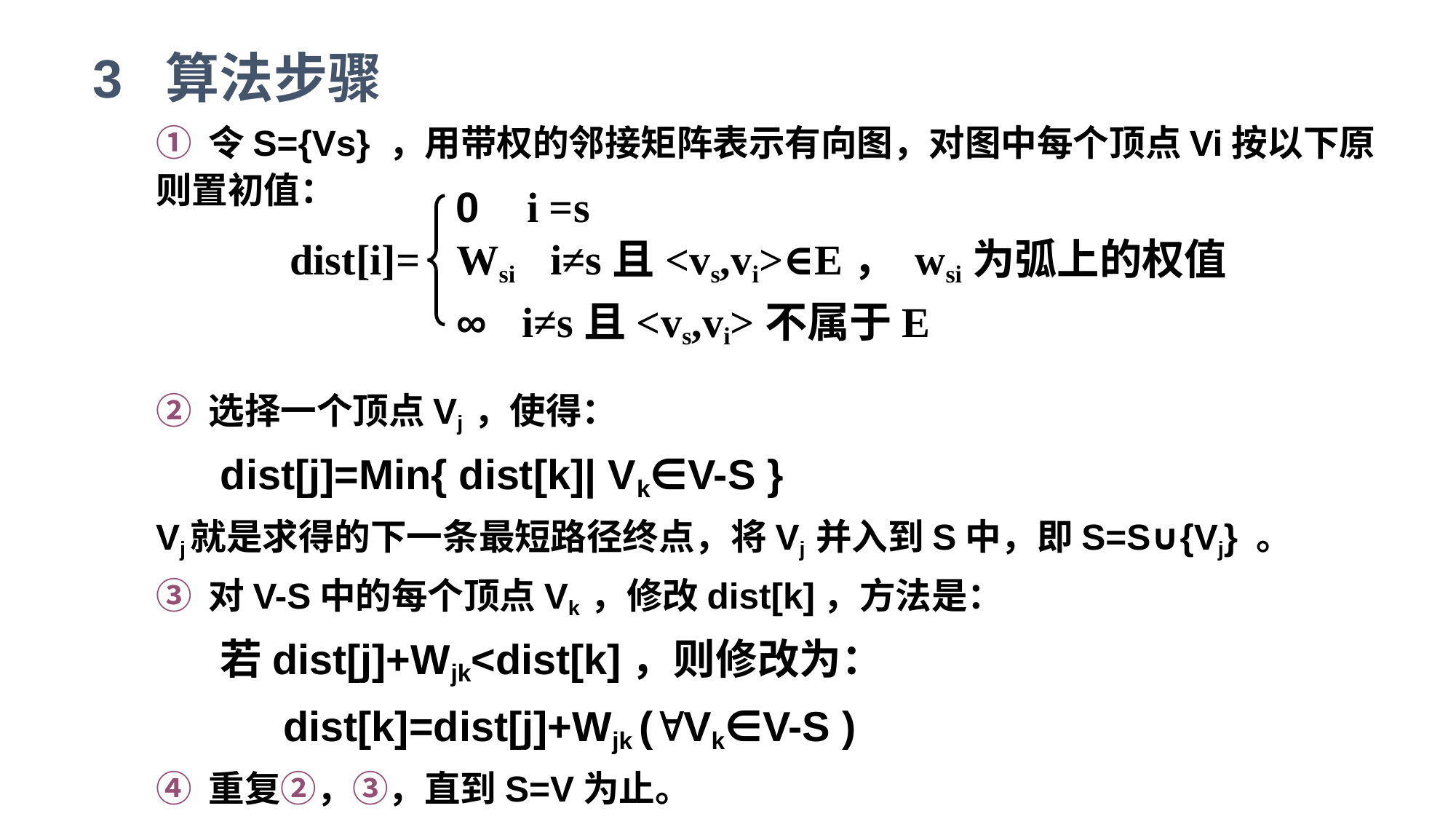

3  算法步骤
① 令S={Vs} ，用带权的邻接矩阵表示有向图，对图中每个顶点Vi按以下原则置初值：

② 选择一个顶点Vj ，使得：
dist[j]=Min{ dist[k]| Vk∈V-S }
Vj就是求得的下一条最短路径终点，将Vj 并入到S中，即S=S∪{Vj} 。
③ 对V-S中的每个顶点Vk ，修改dist[k]，方法是：
若dist[j]+Wjk<dist[k]，则修改为：
dist[k]=dist[j]+Wjk (∀Vk∈V-S )
④ 重复②，③，直到S=V为止。
0    i =s

dist[i]=
Wsi     i≠s且<vs,vi>∈E， wsi为弧上的权值
∞   i≠s且<vs,vi>不属于E